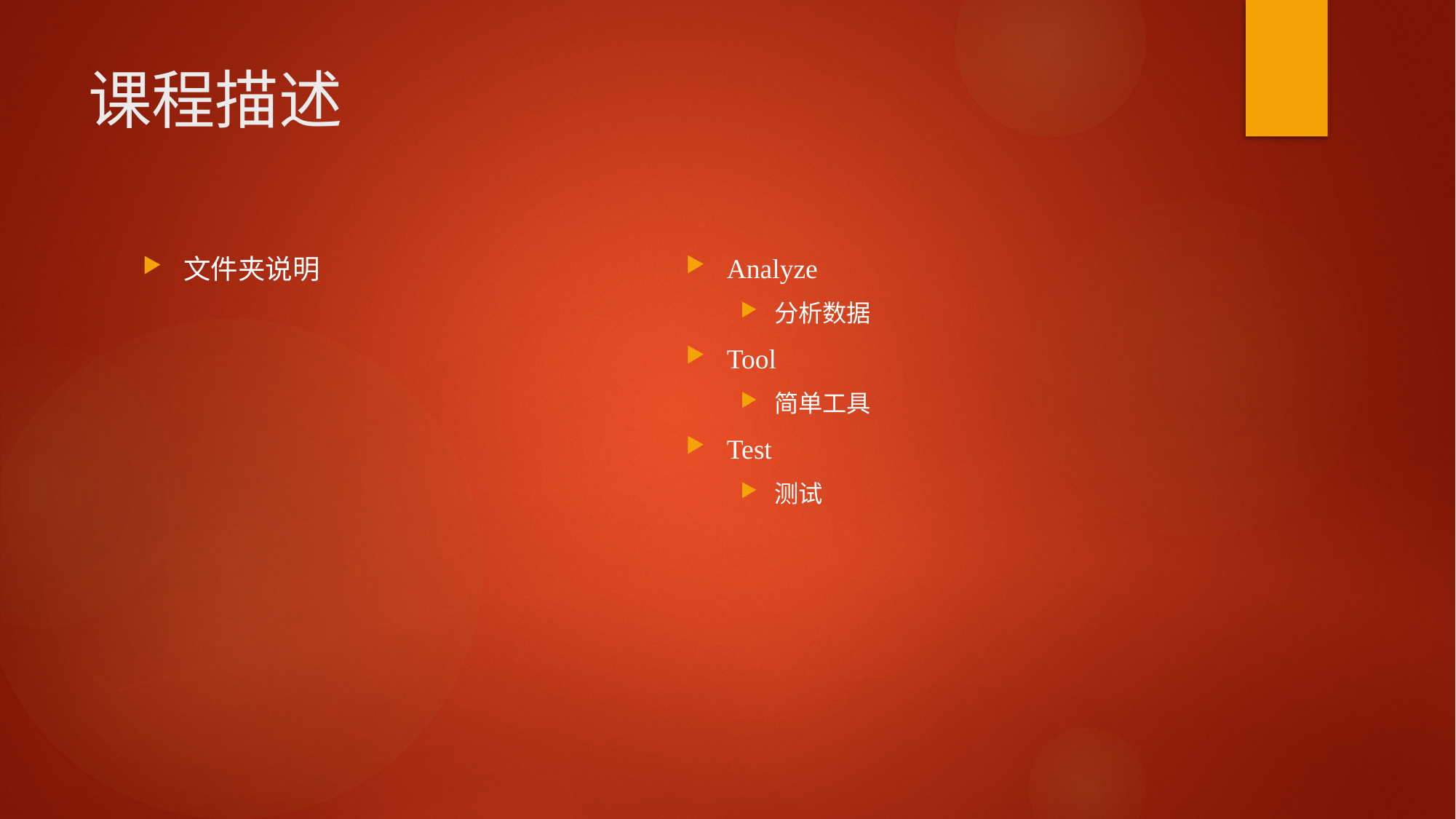

# 课程描述
Analyze
分析数据
Tool
简单工具
Test
测试
文件夹说明